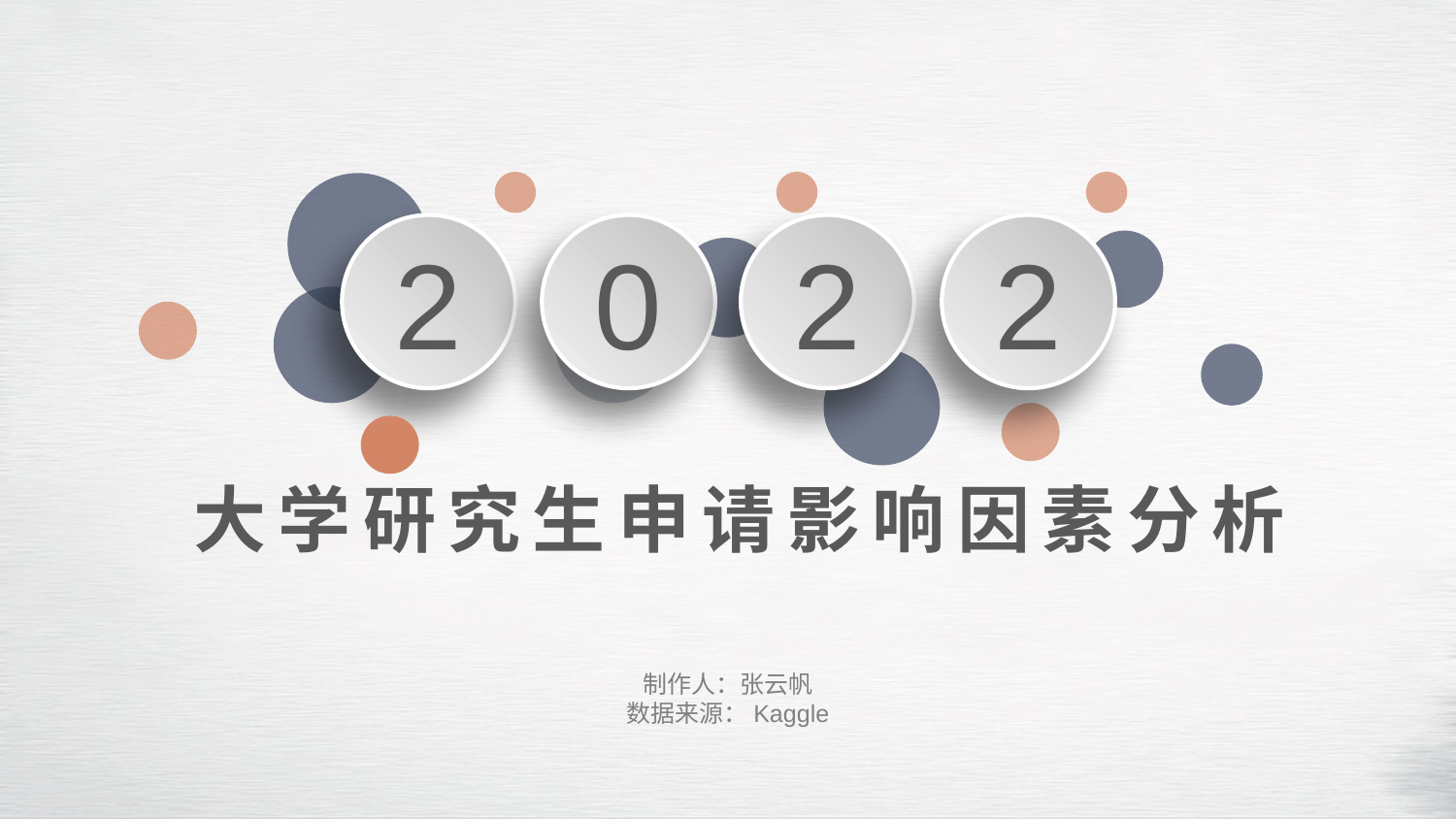

2
0
2
2

大学研究生申请影响因素分析

制作人：张云帆
数据来源：Kaggle